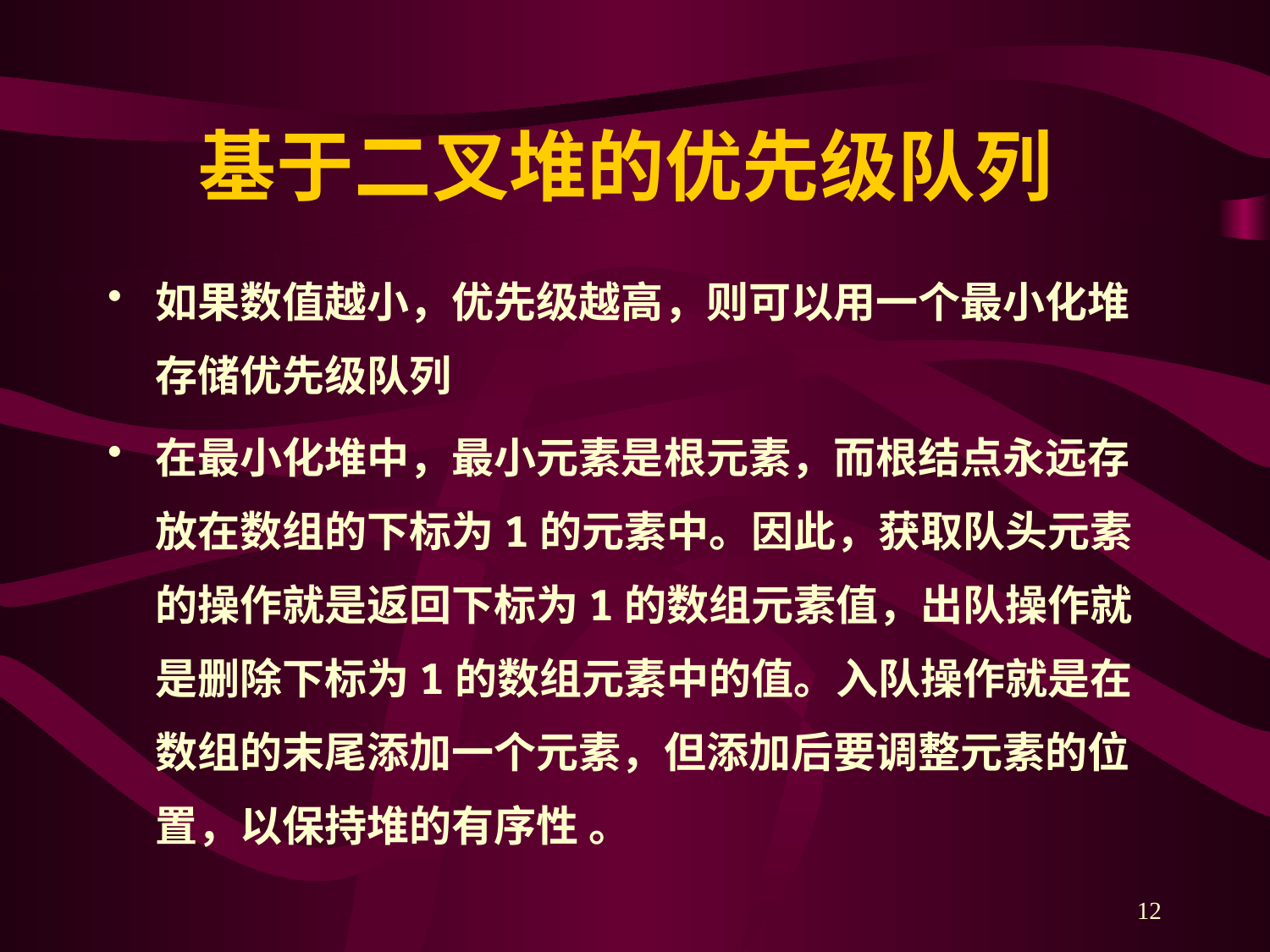

# 基于二叉堆的优先级队列
如果数值越小，优先级越高，则可以用一个最小化堆存储优先级队列
在最小化堆中，最小元素是根元素，而根结点永远存放在数组的下标为1的元素中。因此，获取队头元素的操作就是返回下标为1的数组元素值，出队操作就是删除下标为1的数组元素中的值。入队操作就是在数组的末尾添加一个元素，但添加后要调整元素的位置，以保持堆的有序性 。
12